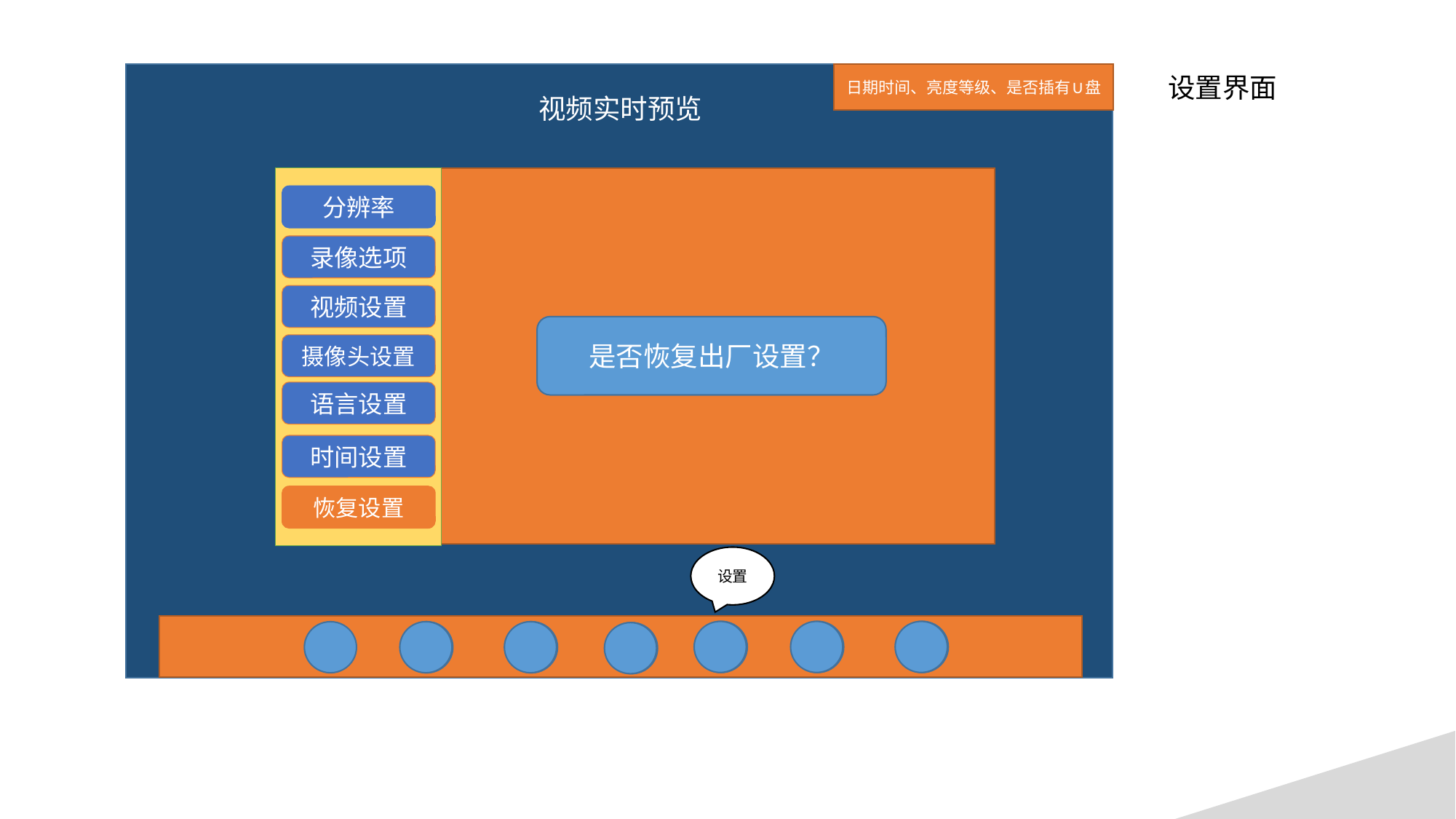

日期时间、亮度等级、是否插有U盘

设置界面
视频实时预览

分辨率
录像选项
视频设置
是否恢复出厂设置？
摄像头设置
语言设置
时间设置
恢复设置
设置